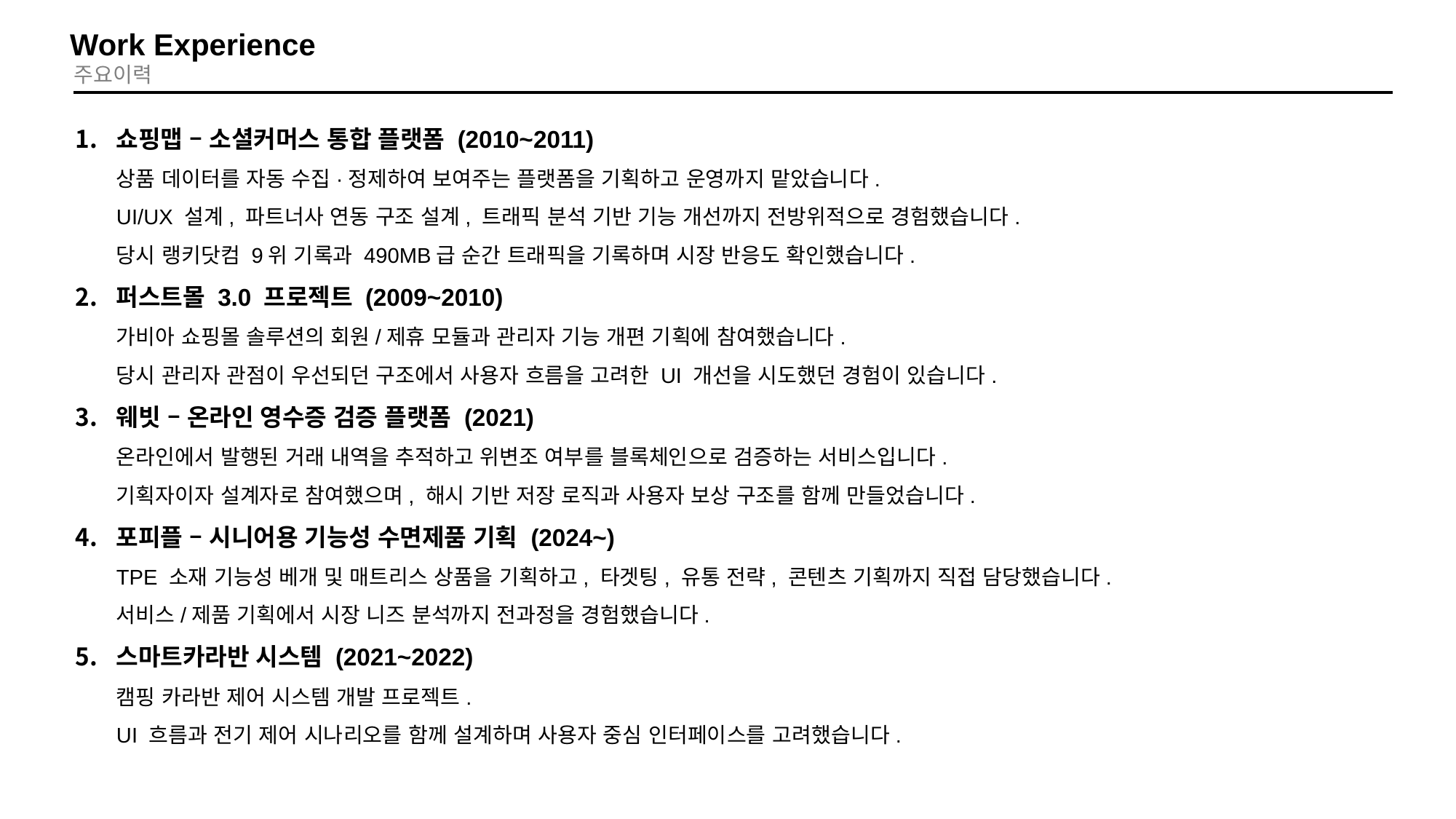

Work Experience
주요이력
쇼핑맵 – 소셜커머스 통합 플랫폼 (2010~2011)
상품 데이터를 자동 수집·정제하여 보여주는 플랫폼을 기획하고 운영까지 맡았습니다.
UI/UX 설계, 파트너사 연동 구조 설계, 트래픽 분석 기반 기능 개선까지 전방위적으로 경험했습니다.
당시 랭키닷컴 9위 기록과 490MB급 순간 트래픽을 기록하며 시장 반응도 확인했습니다.
퍼스트몰 3.0 프로젝트 (2009~2010)
가비아 쇼핑몰 솔루션의 회원/제휴 모듈과 관리자 기능 개편 기획에 참여했습니다.
당시 관리자 관점이 우선되던 구조에서 사용자 흐름을 고려한 UI 개선을 시도했던 경험이 있습니다.
웨빗 – 온라인 영수증 검증 플랫폼 (2021)
온라인에서 발행된 거래 내역을 추적하고 위변조 여부를 블록체인으로 검증하는 서비스입니다.
기획자이자 설계자로 참여했으며, 해시 기반 저장 로직과 사용자 보상 구조를 함께 만들었습니다.
포피플 – 시니어용 기능성 수면제품 기획 (2024~)
TPE 소재 기능성 베개 및 매트리스 상품을 기획하고, 타겟팅, 유통 전략, 콘텐츠 기획까지 직접 담당했습니다.
서비스/제품 기획에서 시장 니즈 분석까지 전과정을 경험했습니다.
스마트카라반 시스템 (2021~2022)
캠핑 카라반 제어 시스템 개발 프로젝트.
UI 흐름과 전기 제어 시나리오를 함께 설계하며 사용자 중심 인터페이스를 고려했습니다.